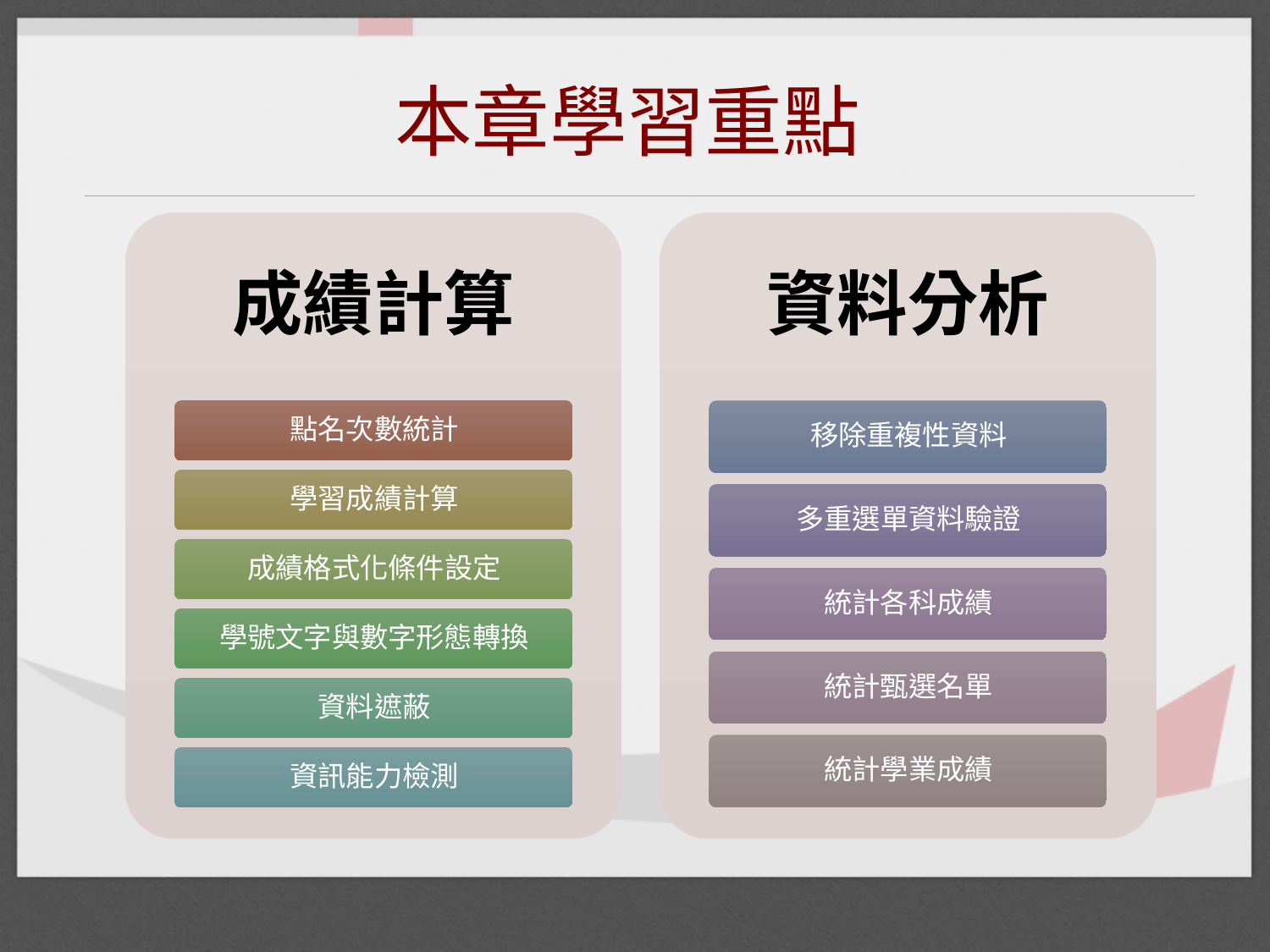

# 本章學習重點
成績計算
點名次數統計
學習成績計算
成績格式化條件設定
學號文字與數字形態轉換
資料遮蔽
資訊能力檢測
資料分析
移除重複性資料
多重選單資料驗證
統計各科成績
統計甄選名單
統計學業成績